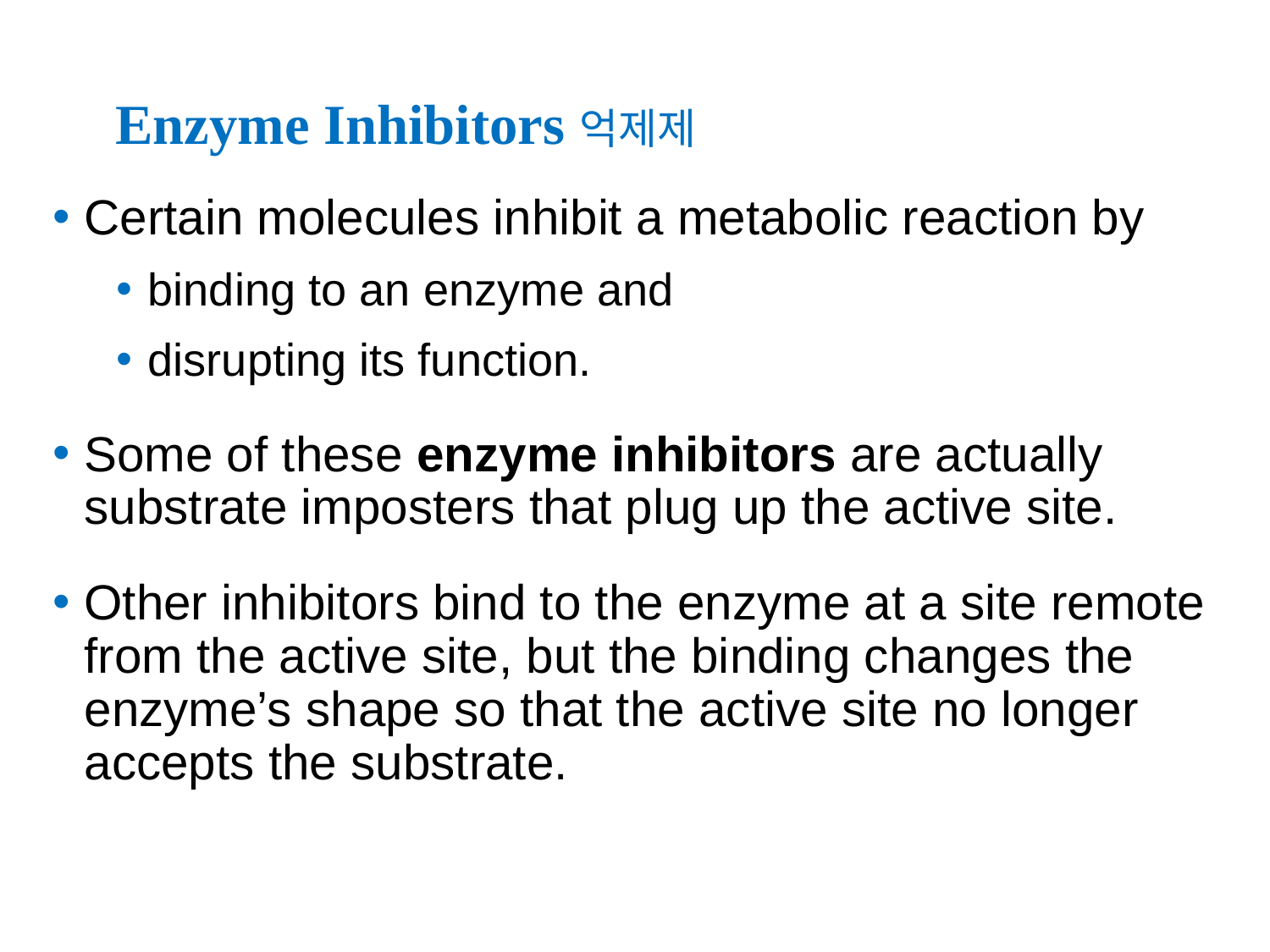

# Enzyme Inhibitors억제제
Certain molecules inhibit a metabolic reaction by
binding to an enzyme and
disrupting its function.
Some of these enzyme inhibitors are actually substrate imposters that plug up the active site.
Other inhibitors bind to the enzyme at a site remote from the active site, but the binding changes the enzyme’s shape so that the active site no longer accepts the substrate.